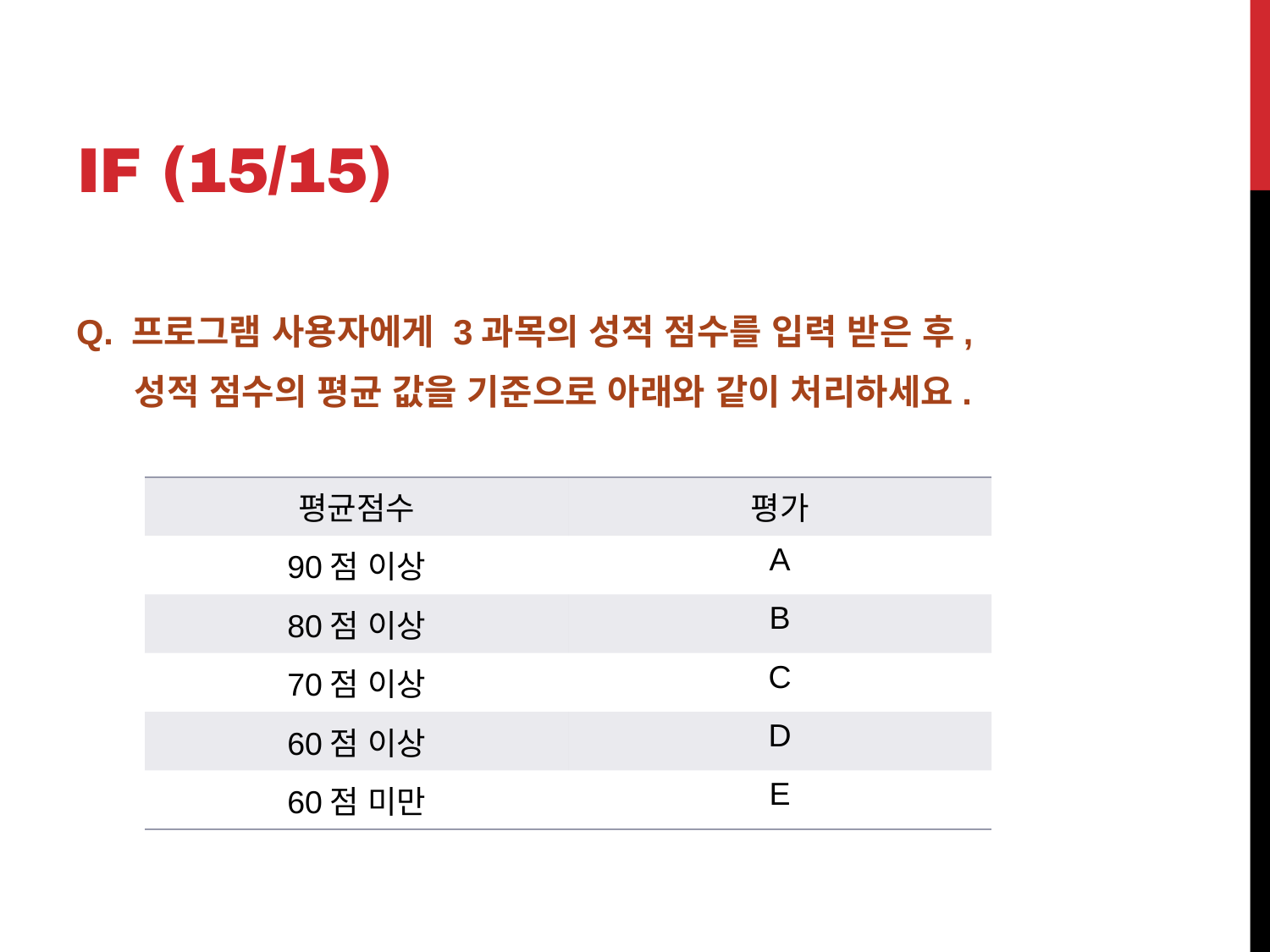

# if (15/15)

Q. 프로그램 사용자에게 3과목의 성적 점수를 입력 받은 후,
     성적 점수의 평균 값을 기준으로 아래와 같이 처리하세요.

| 평균점수 | 평가 |
| --- | --- |
| 90점 이상 | A |
| 80점 이상 | B |
| 70점 이상 | C |
| 60점 이상 | D |
| 60점 미만 | E |